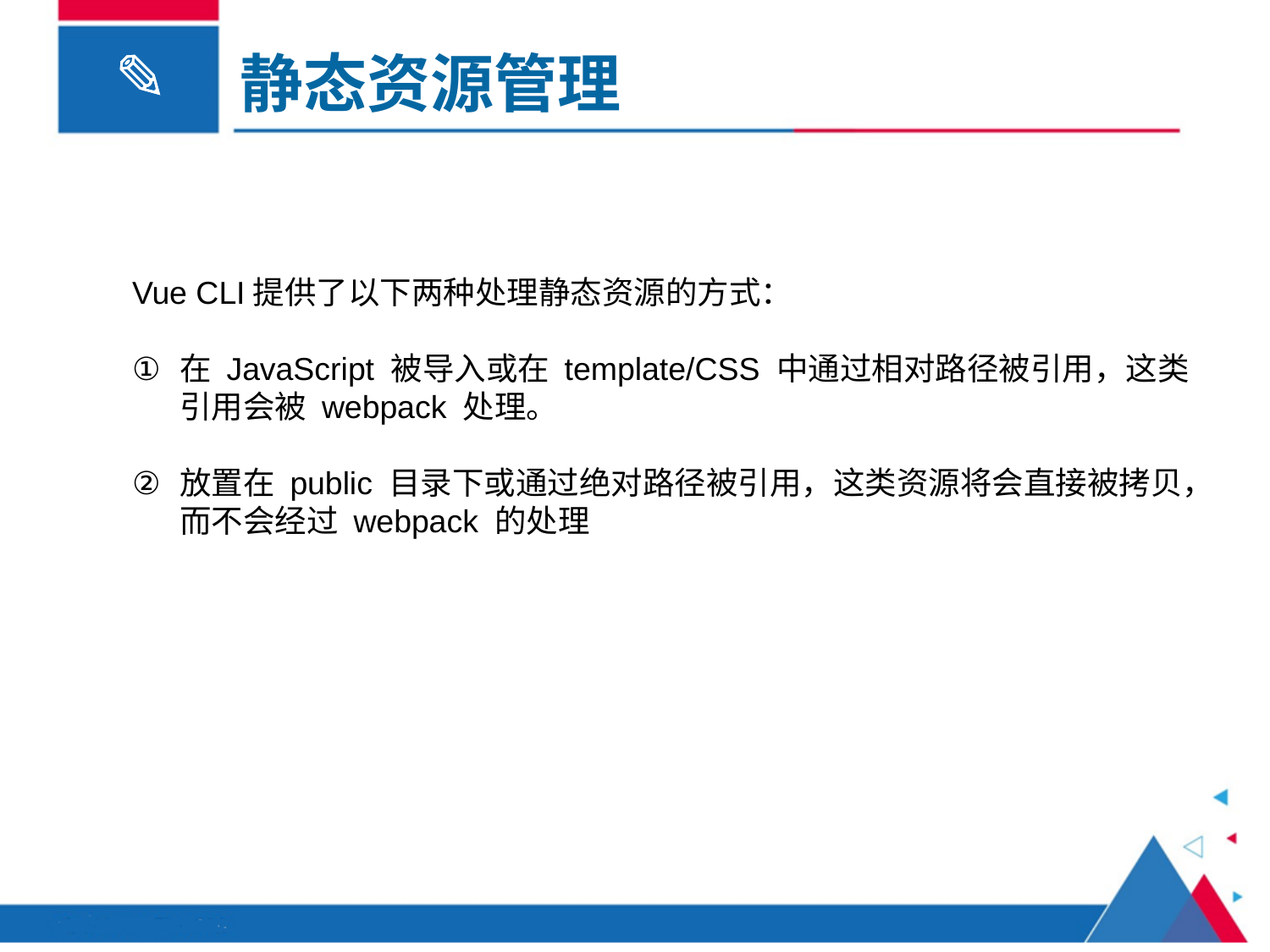

静态资源管理
Vue CLI提供了以下两种处理静态资源的方式：

在 JavaScript 被导入或在 template/CSS 中通过相对路径被引用，这类引用会被 webpack 处理。

放置在 public 目录下或通过绝对路径被引用，这类资源将会直接被拷贝，而不会经过 webpack 的处理